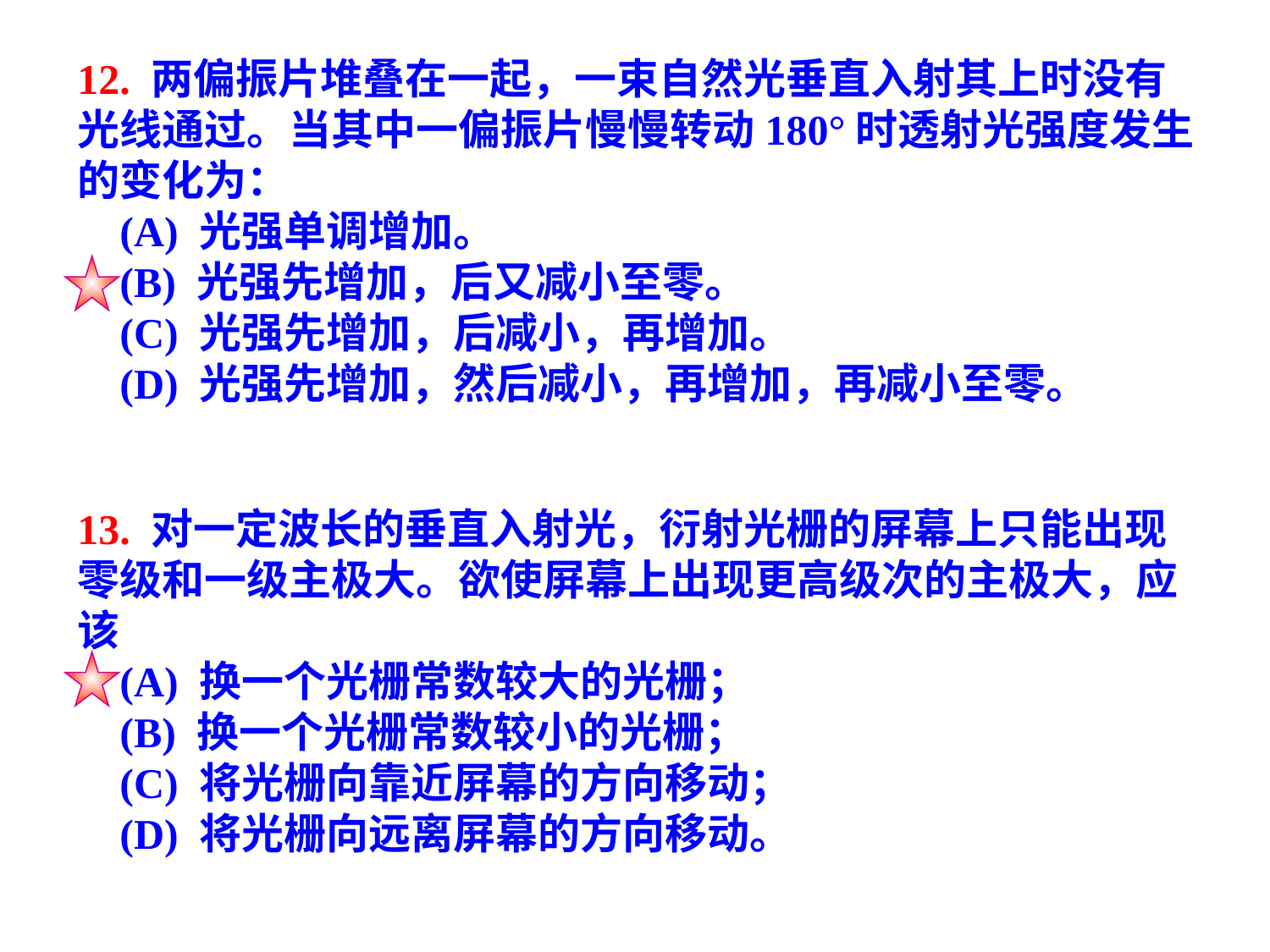

12. 两偏振片堆叠在一起，一束自然光垂直入射其上时没有光线通过。当其中一偏振片慢慢转动180°时透射光强度发生的变化为：
    (A) 光强单调增加。
    (B) 光强先增加，后又减小至零。
    (C) 光强先增加，后减小，再增加。
    (D) 光强先增加，然后减小，再增加，再减小至零。

13. 对一定波长的垂直入射光，衍射光栅的屏幕上只能出现零级和一级主极大。欲使屏幕上出现更高级次的主极大，应该
    (A) 换一个光栅常数较大的光栅；
    (B) 换一个光栅常数较小的光栅；
    (C) 将光栅向靠近屏幕的方向移动；
    (D) 将光栅向远离屏幕的方向移动。